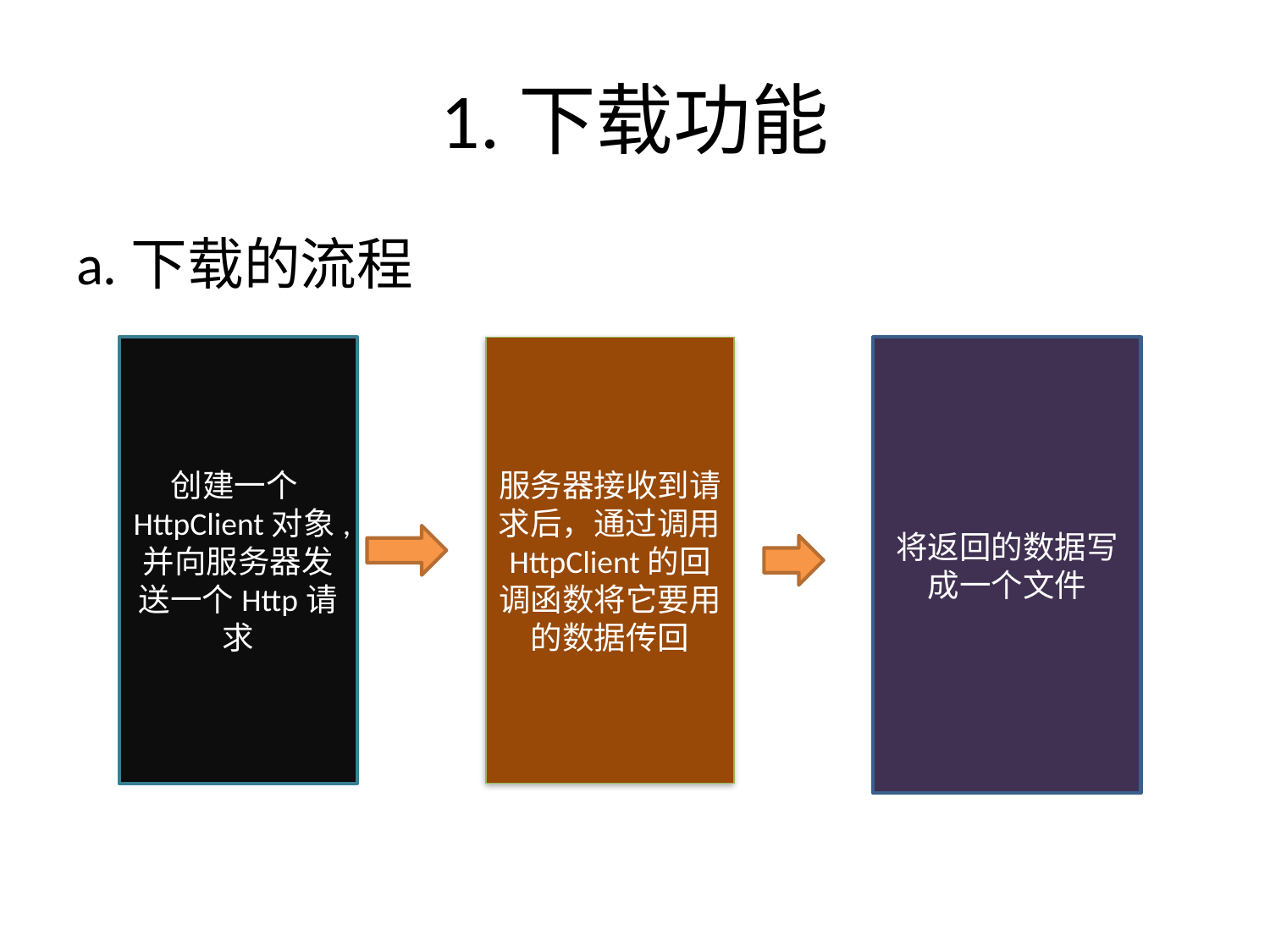

# 1.下载功能
a.下载的流程

创建一个HttpClient对象,并向服务器发送一个Http请求
服务器接收到请求后，通过调用HttpClient的回调函数将它要用的数据传回
将返回的数据写成一个文件